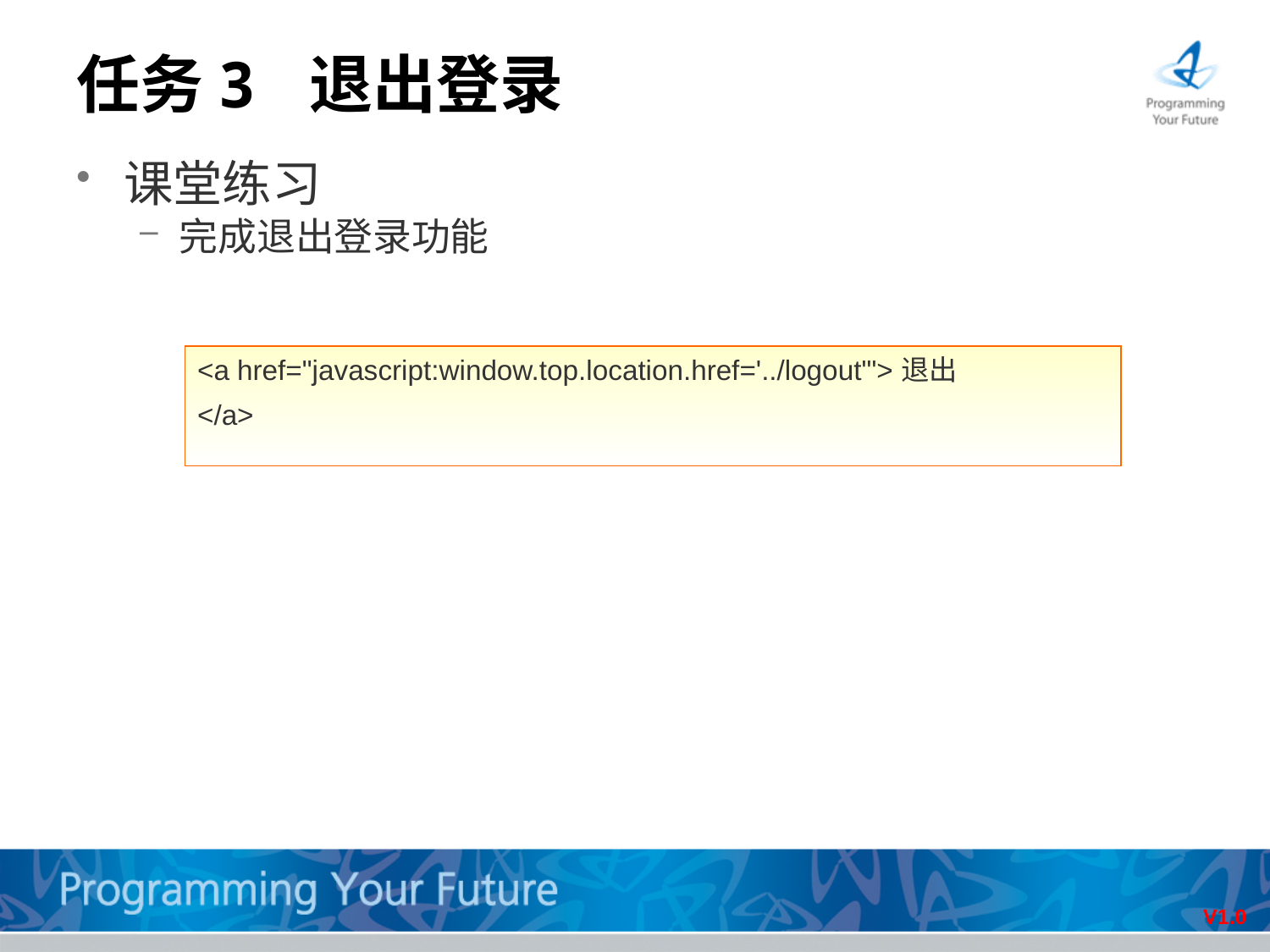

# 任务3 退出登录
课堂练习
完成退出登录功能
<a href="javascript:window.top.location.href='../logout'">退出
</a>